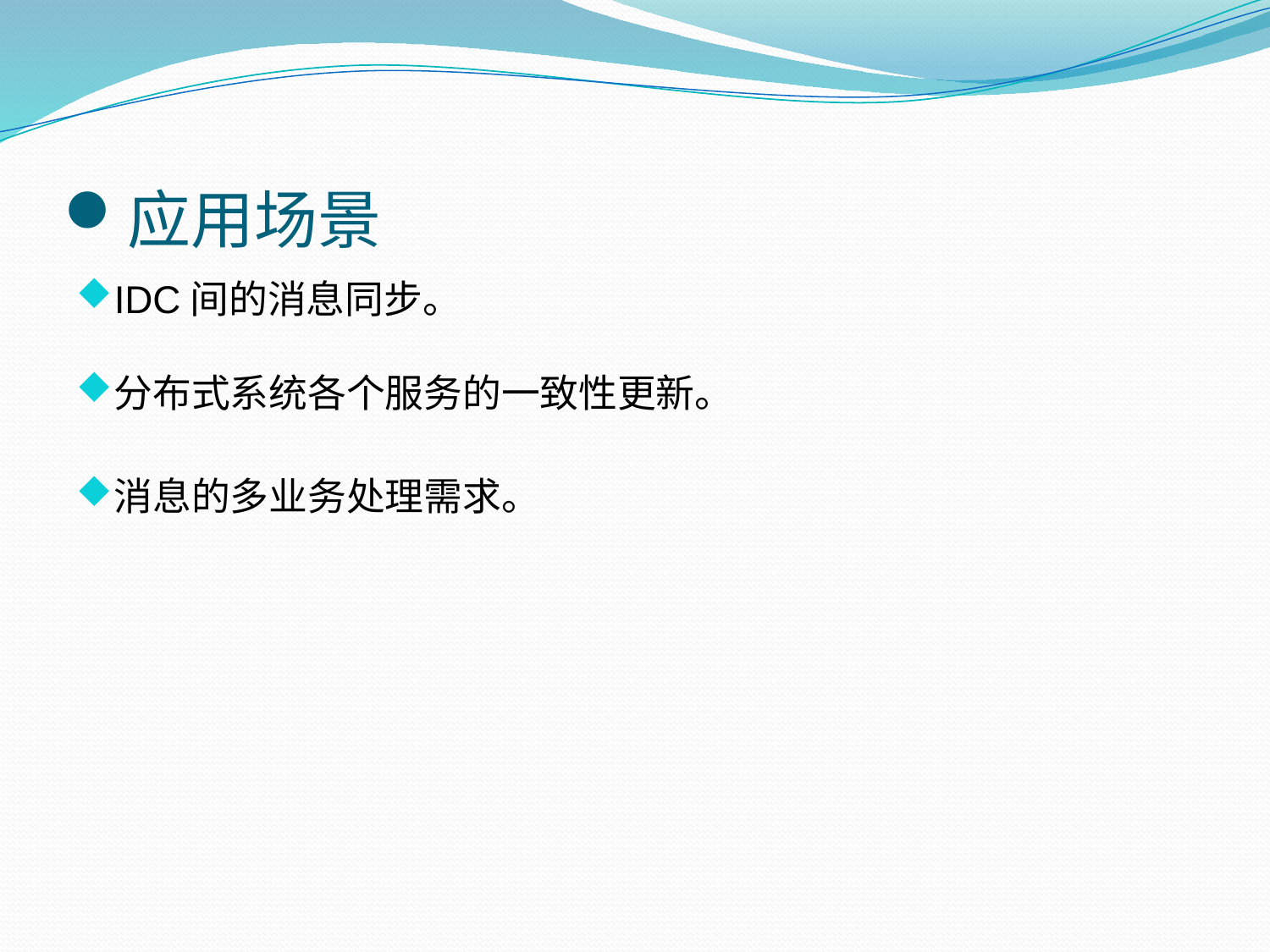

# 应用场景
IDC间的消息同步。

分布式系统各个服务的一致性更新。

消息的多业务处理需求。